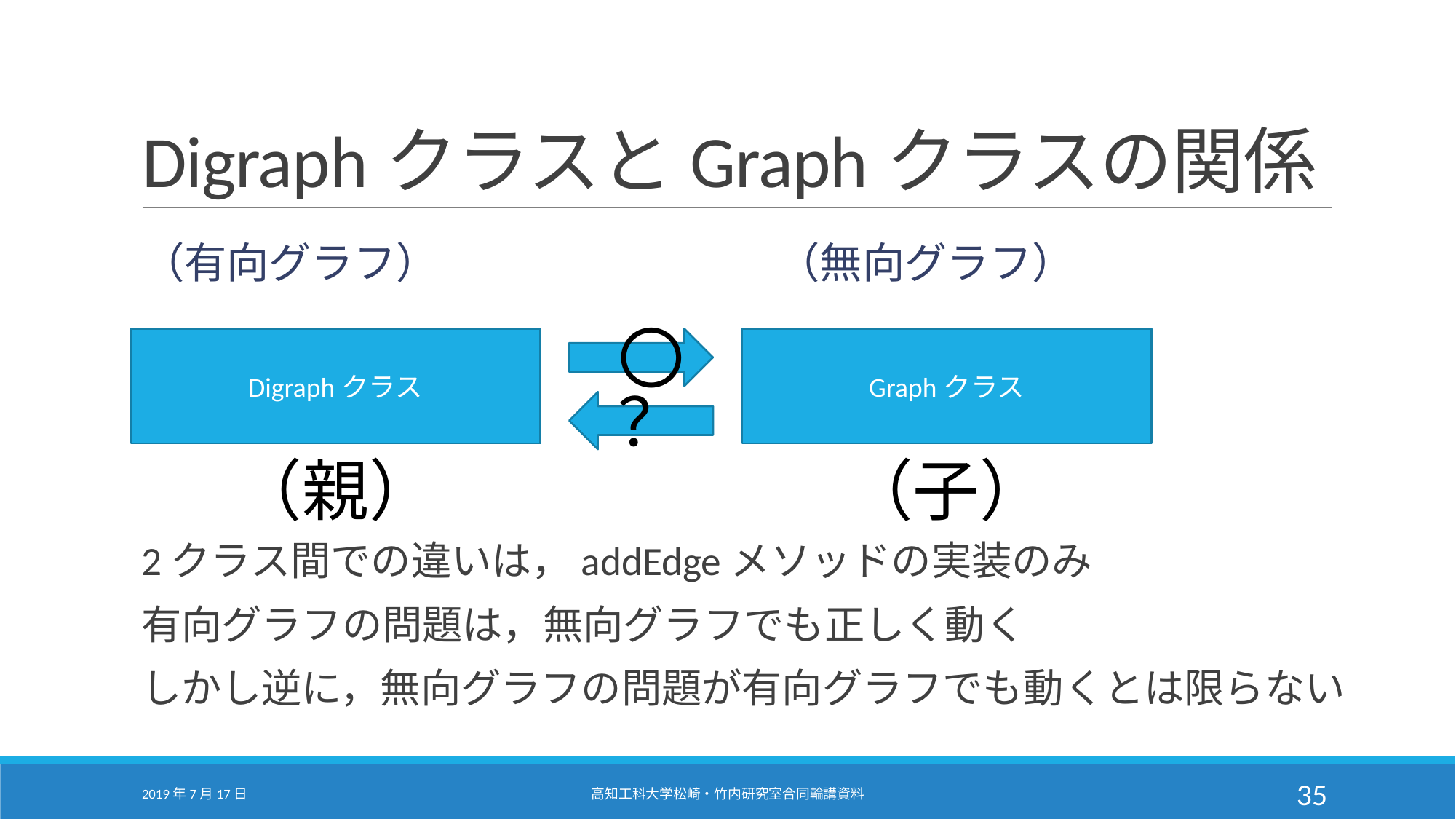

# DigraphクラスとGraphクラスの関係
（有向グラフ）　　　　　　　　（無向グラフ）
〇
Digraphクラス

Graphクラス
？

（親）
（子）
2クラス間での違いは，addEdgeメソッドの実装のみ
有向グラフの問題は，無向グラフでも正しく動く
しかし逆に，無向グラフの問題が有向グラフでも動くとは限らない
2019年7月17日
高知工科大学松崎・竹内研究室合同輪講資料
35